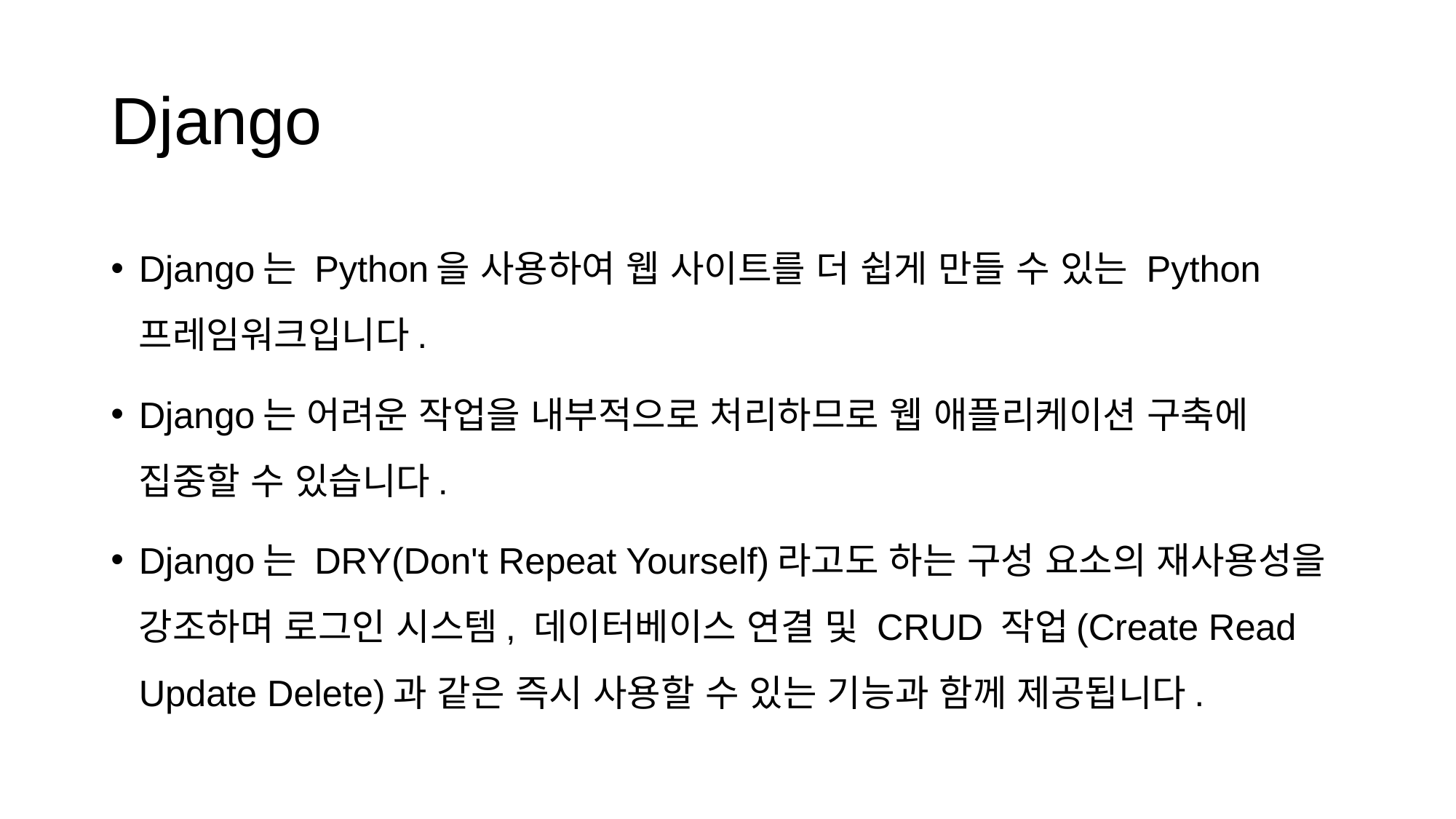

# Django
Django는 Python을 사용하여 웹 사이트를 더 쉽게 만들 수 있는 Python 프레임워크입니다.
Django는 어려운 작업을 내부적으로 처리하므로 웹 애플리케이션 구축에 집중할 수 있습니다.
Django는 DRY(Don't Repeat Yourself)라고도 하는 구성 요소의 재사용성을 강조하며 로그인 시스템, 데이터베이스 연결 및 CRUD 작업(Create Read Update Delete)과 같은 즉시 사용할 수 있는 기능과 함께 제공됩니다.